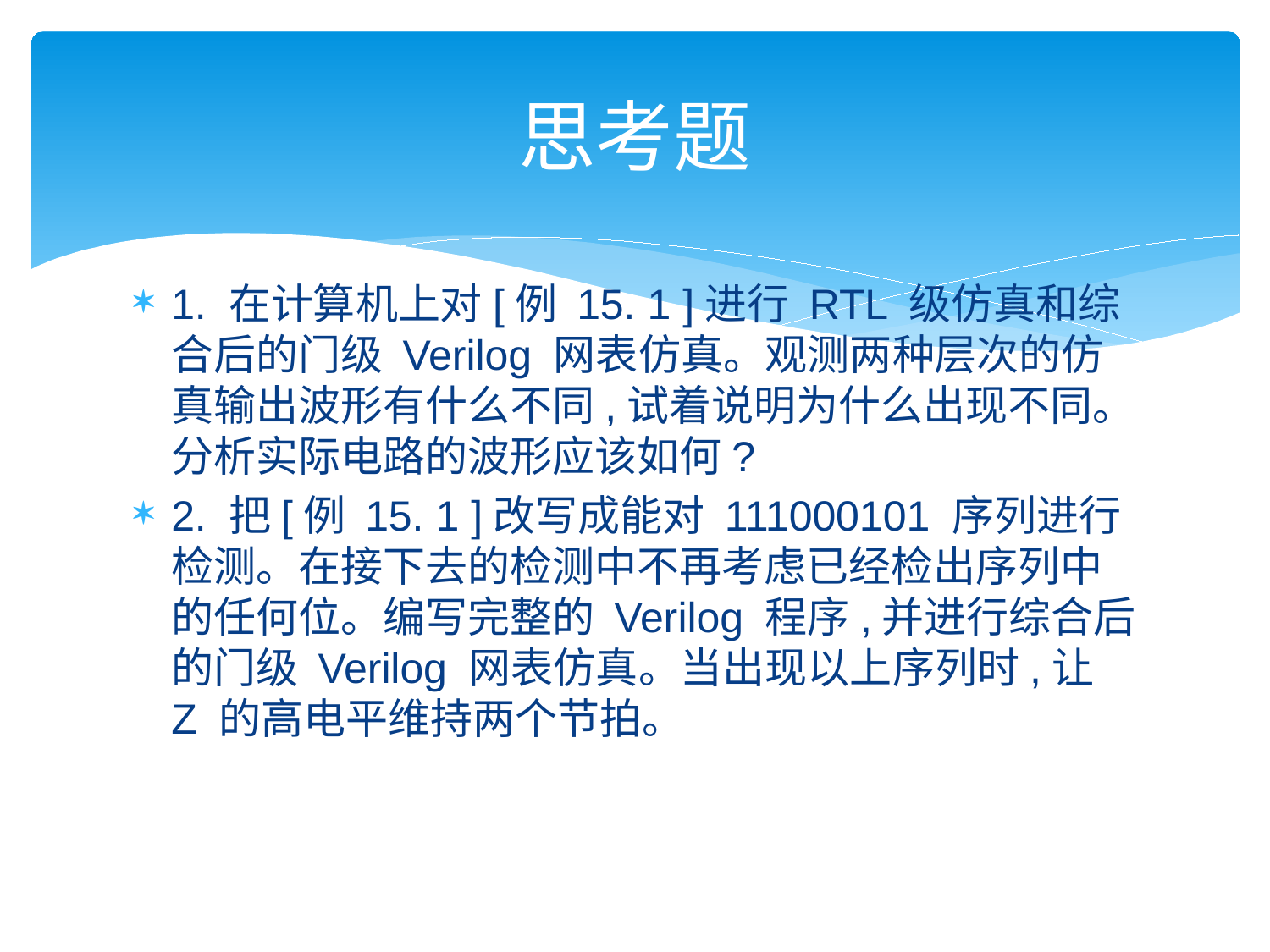

# 思考题
1. 在计算机上对[例 15. 1 ]进行 RTL 级仿真和综合后的门级 Verilog 网表仿真。观测两种层次的仿真输出波形有什么不同,试着说明为什么出现不同。分析实际电路的波形应该如何?
2. 把[例 15. 1 ]改写成能对 111000101 序列进行检测。在接下去的检测中不再考虑已经检出序列中的任何位。编写完整的 Verilog 程序,并进行综合后的门级 Verilog 网表仿真。当出现以上序列时,让 Z 的高电平维持两个节拍。